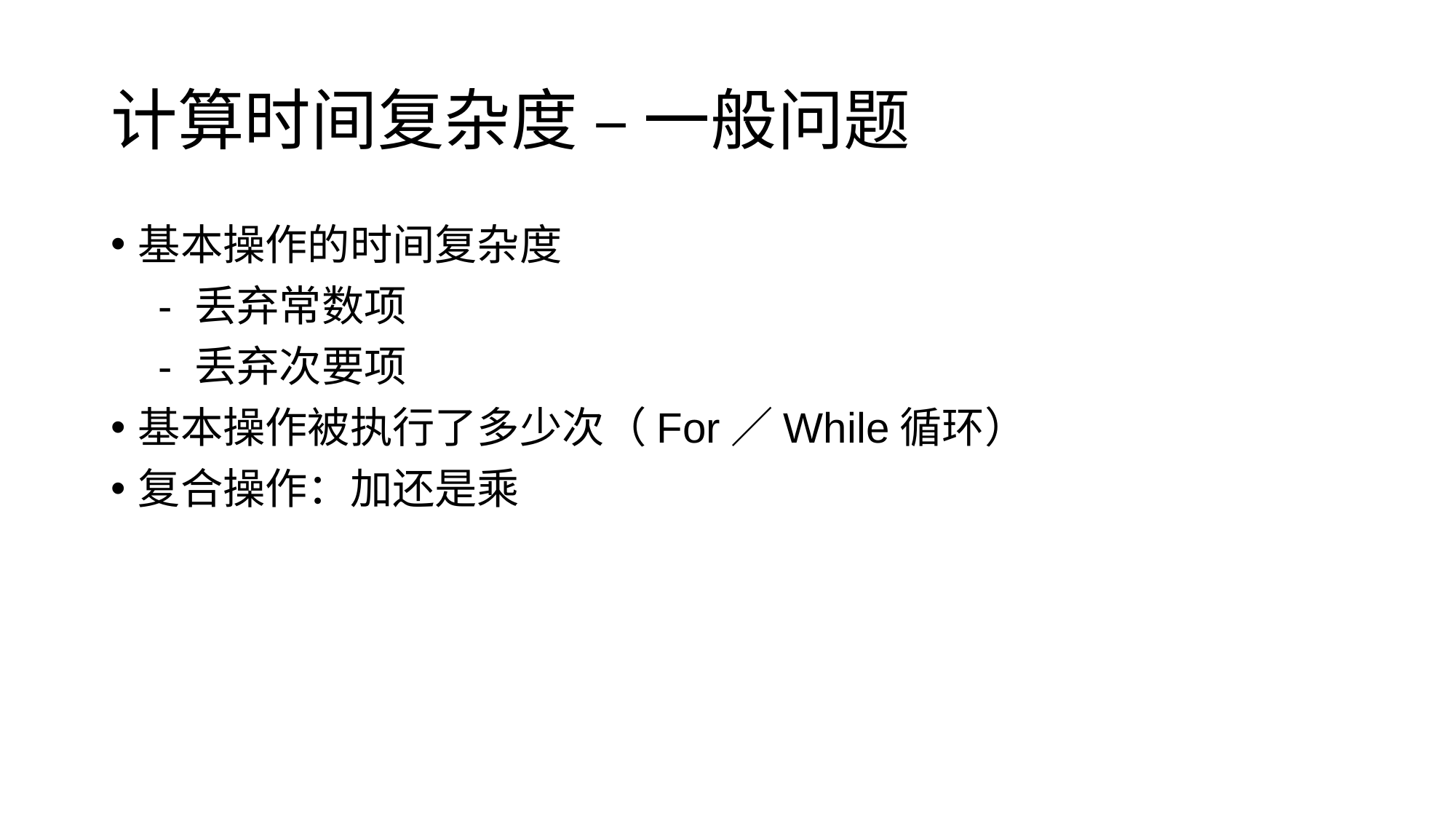

# 计算时间复杂度 – 一般问题
基本操作的时间复杂度
    - 丢弃常数项
    - 丢弃次要项
基本操作被执行了多少次（For／While循环）
复合操作：加还是乘